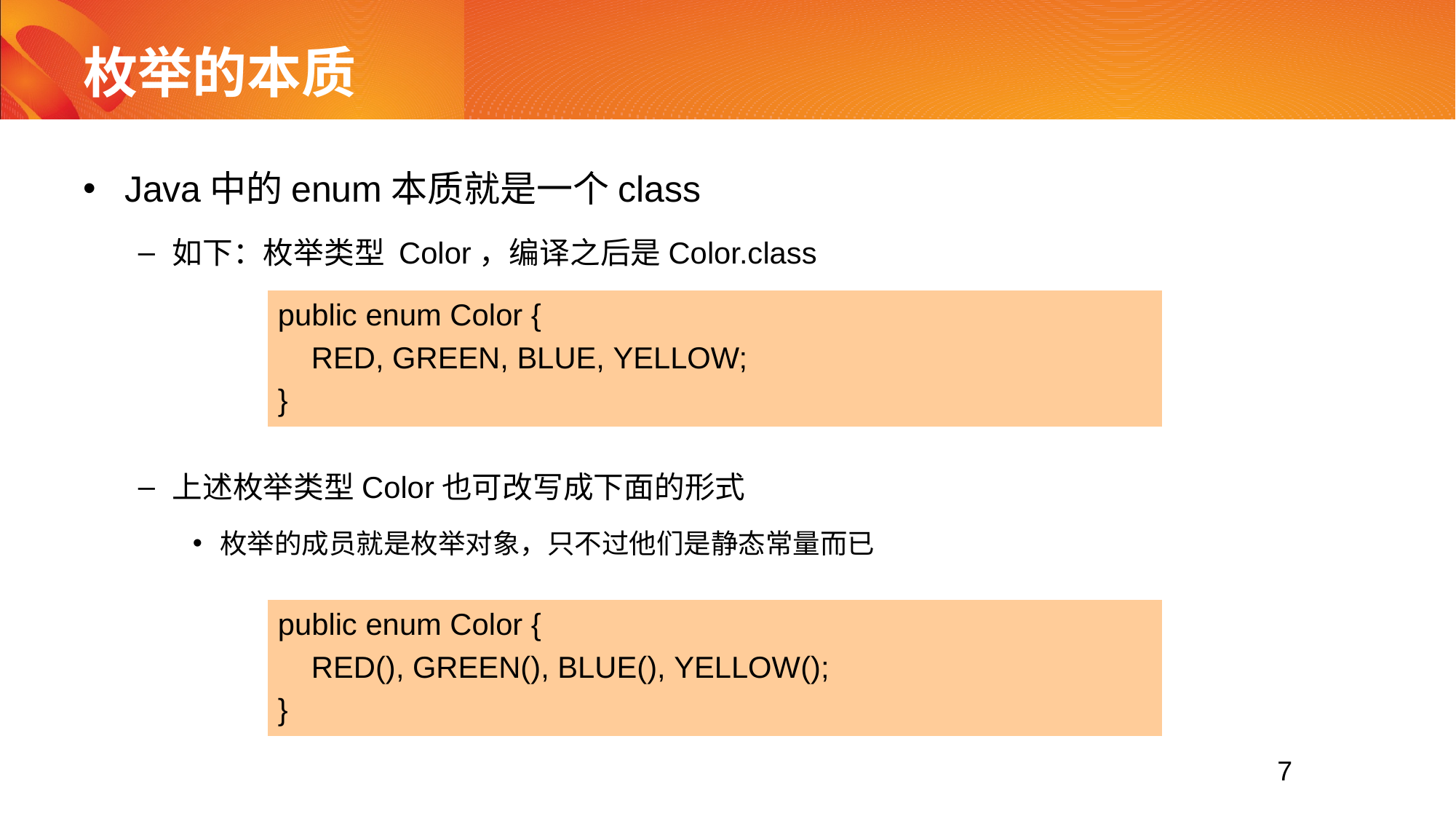

# 枚举的本质
Java中的enum本质就是一个class
如下：枚举类型 Color，编译之后是Color.class

上述枚举类型Color也可改写成下面的形式
枚举的成员就是枚举对象，只不过他们是静态常量而已

public enum Color {
    RED, GREEN, BLUE, YELLOW;
}
public enum Color {
    RED(), GREEN(), BLUE(), YELLOW();
}